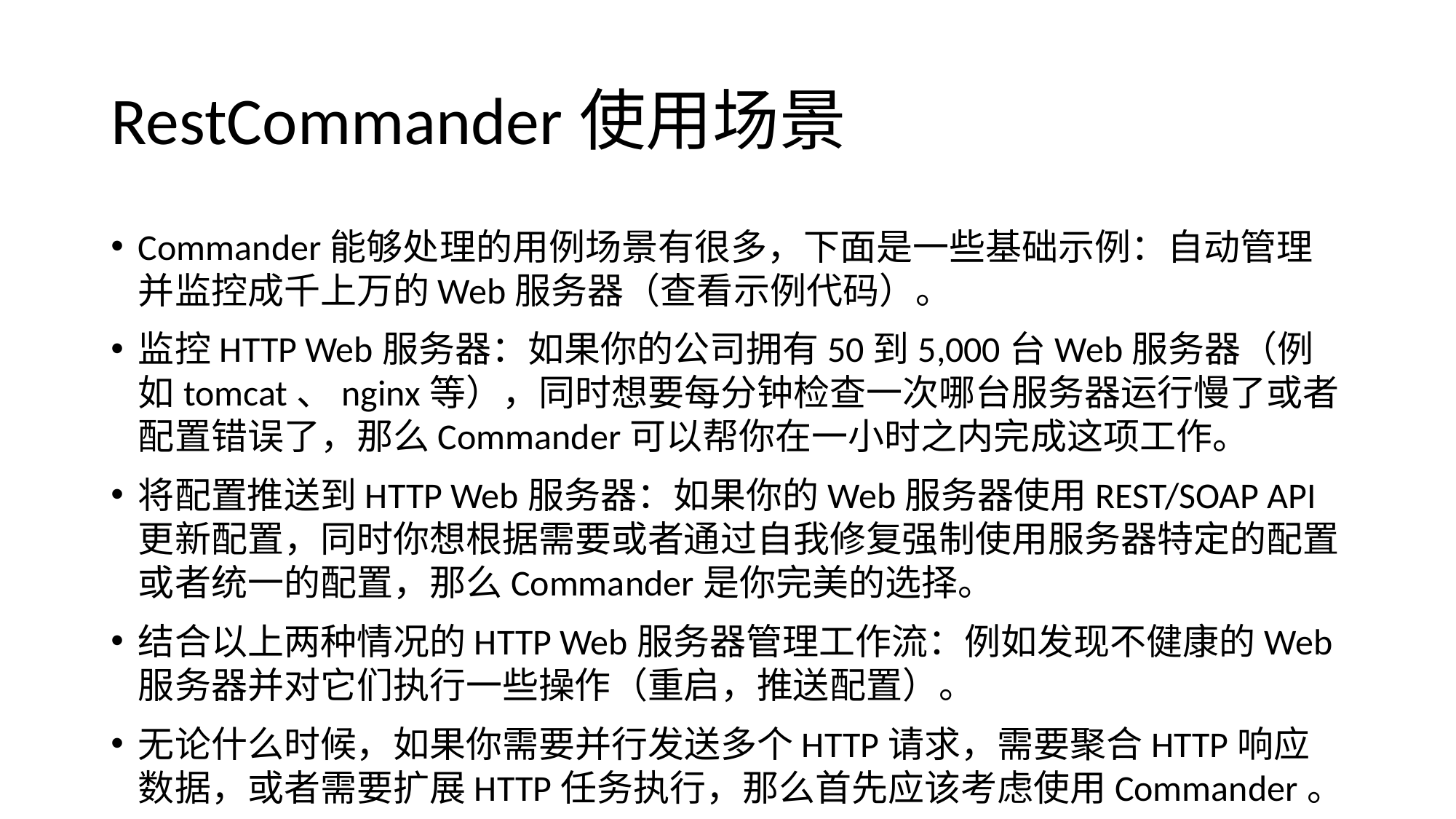

# RestCommander使用场景
Commander能够处理的用例场景有很多，下面是一些基础示例：自动管理并监控成千上万的Web服务器（查看示例代码）。
监控HTTP Web服务器：如果你的公司拥有50到5,000台Web服务器（例如tomcat、nginx等），同时想要每分钟检查一次哪台服务器运行慢了或者配置错误了，那么Commander可以帮你在一小时之内完成这项工作。
将配置推送到HTTP Web服务器：如果你的Web服务器使用REST/SOAP API更新配置，同时你想根据需要或者通过自我修复强制使用服务器特定的配置或者统一的配置，那么Commander是你完美的选择。
结合以上两种情况的HTTP Web服务器管理工作流：例如发现不健康的Web服务器并对它们执行一些操作（重启，推送配置）。
无论什么时候，如果你需要并行发送多个HTTP请求，需要聚合HTTP响应数据，或者需要扩展HTTP任务执行，那么首先应该考虑使用Commander。